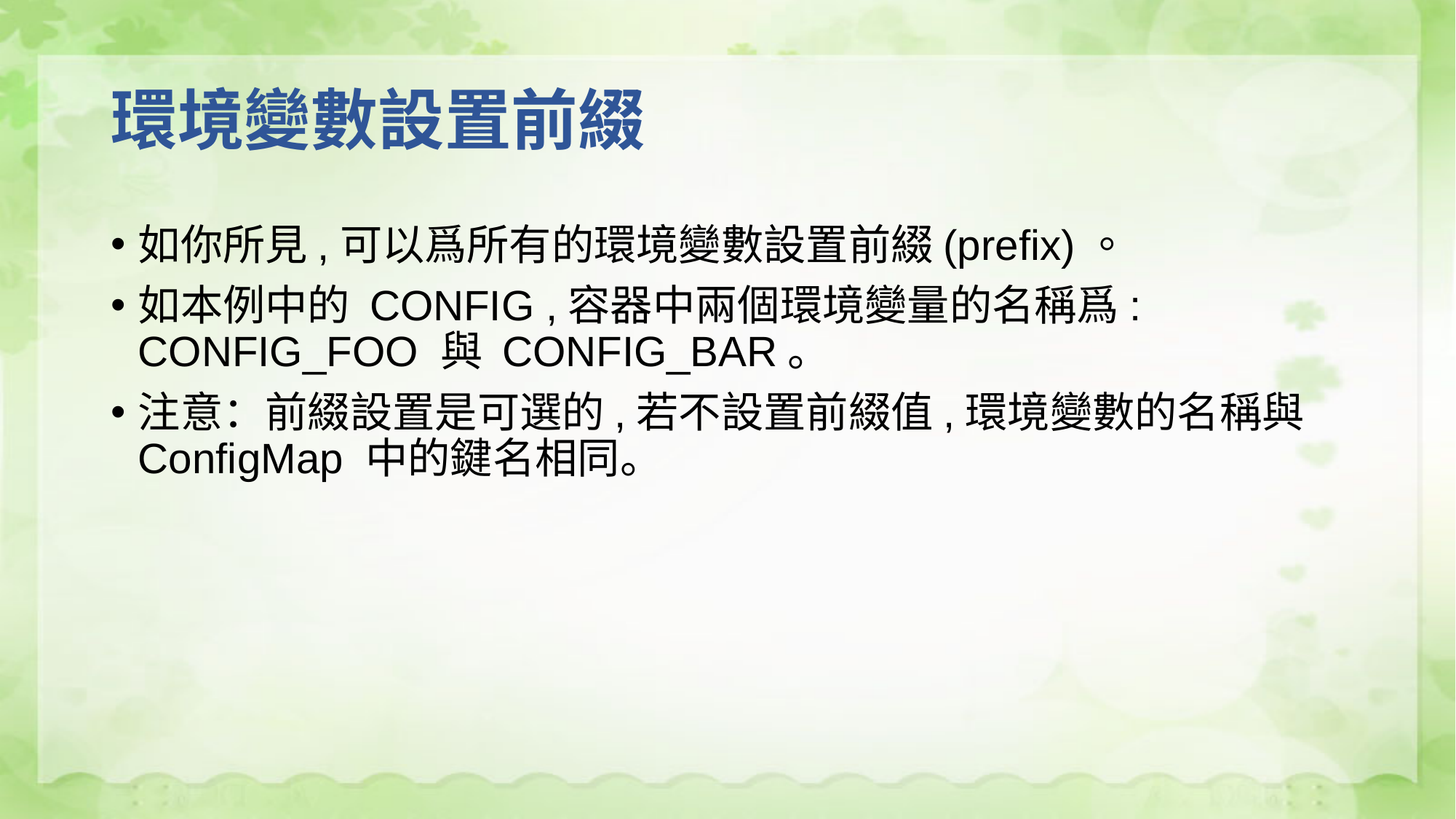

# 環境變數設置前綴
如你所見,可以爲所有的環境變數設置前綴(prefix)。
如本例中的 CONFIG ,容器中兩個環境變量的名稱爲: CONFIG_FOO 與 CONFIG_BAR。
注意：前綴設置是可選的,若不設置前綴值,環境變數的名稱與 ConfigMap 中的鍵名相同。